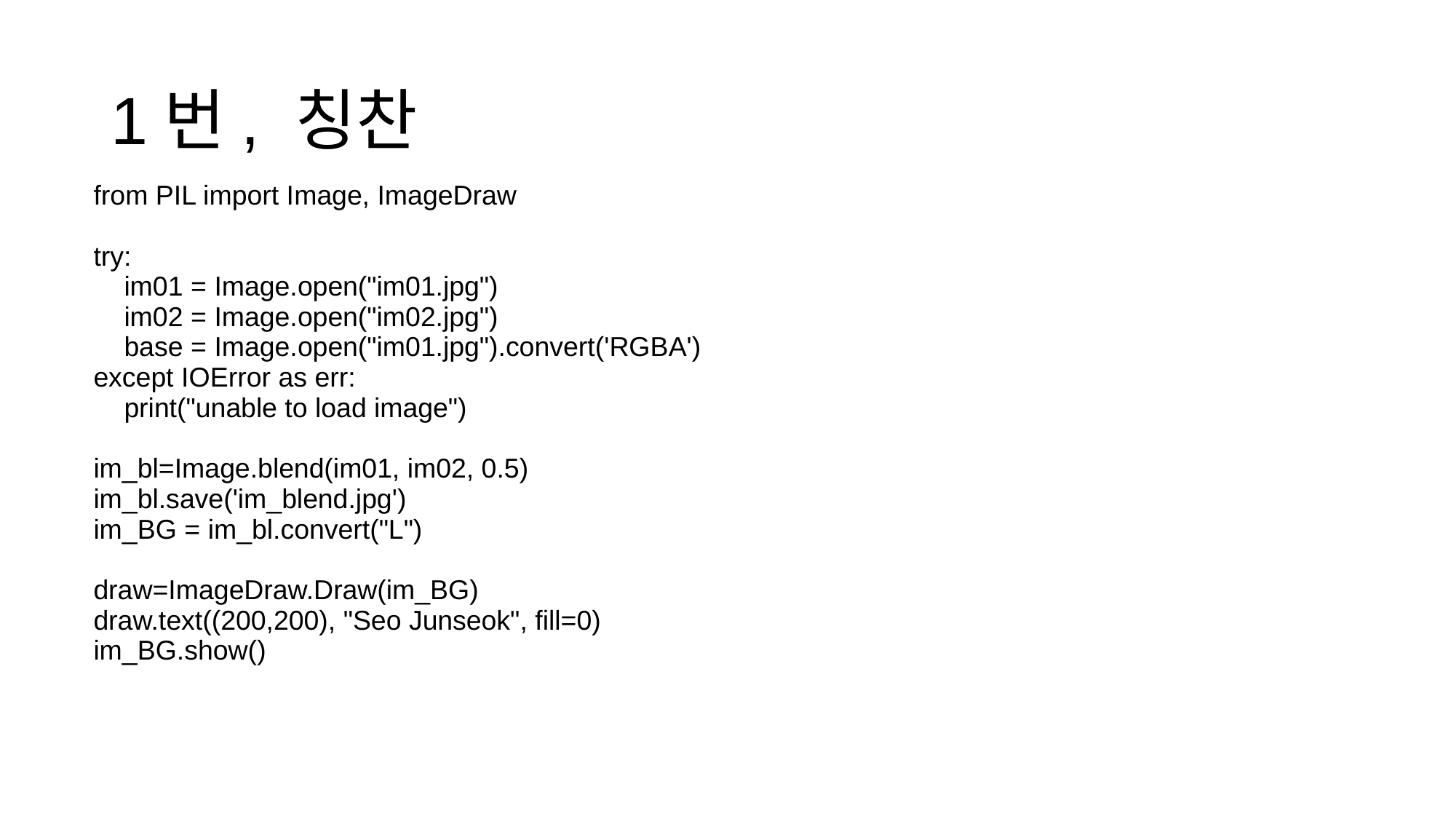

# 1번, 칭찬
from PIL import Image, ImageDraw

try:
    im01 = Image.open("im01.jpg")
    im02 = Image.open("im02.jpg")
    base = Image.open("im01.jpg").convert('RGBA')
except IOError as err:
    print("unable to load image")

im_bl=Image.blend(im01, im02, 0.5)
im_bl.save('im_blend.jpg')
im_BG = im_bl.convert("L")

draw=ImageDraw.Draw(im_BG)
draw.text((200,200), "Seo Junseok", fill=0)
im_BG.show()